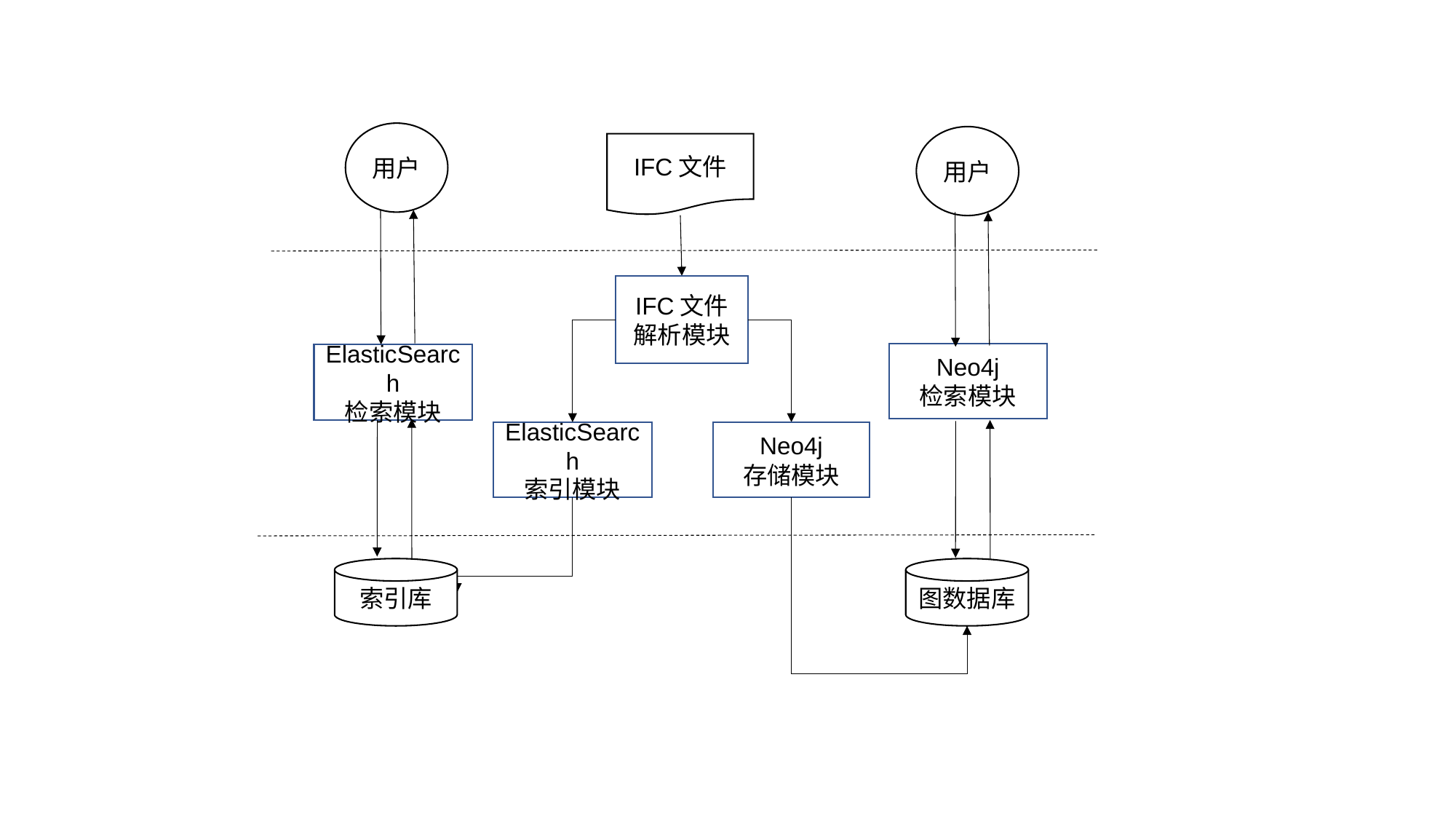

用户
用户
IFC文件
IFC文件
解析模块
Neo4j
检索模块
ElasticSearch
检索模块
ElasticSearch
索引模块
Neo4j
存储模块
索引库
图数据库